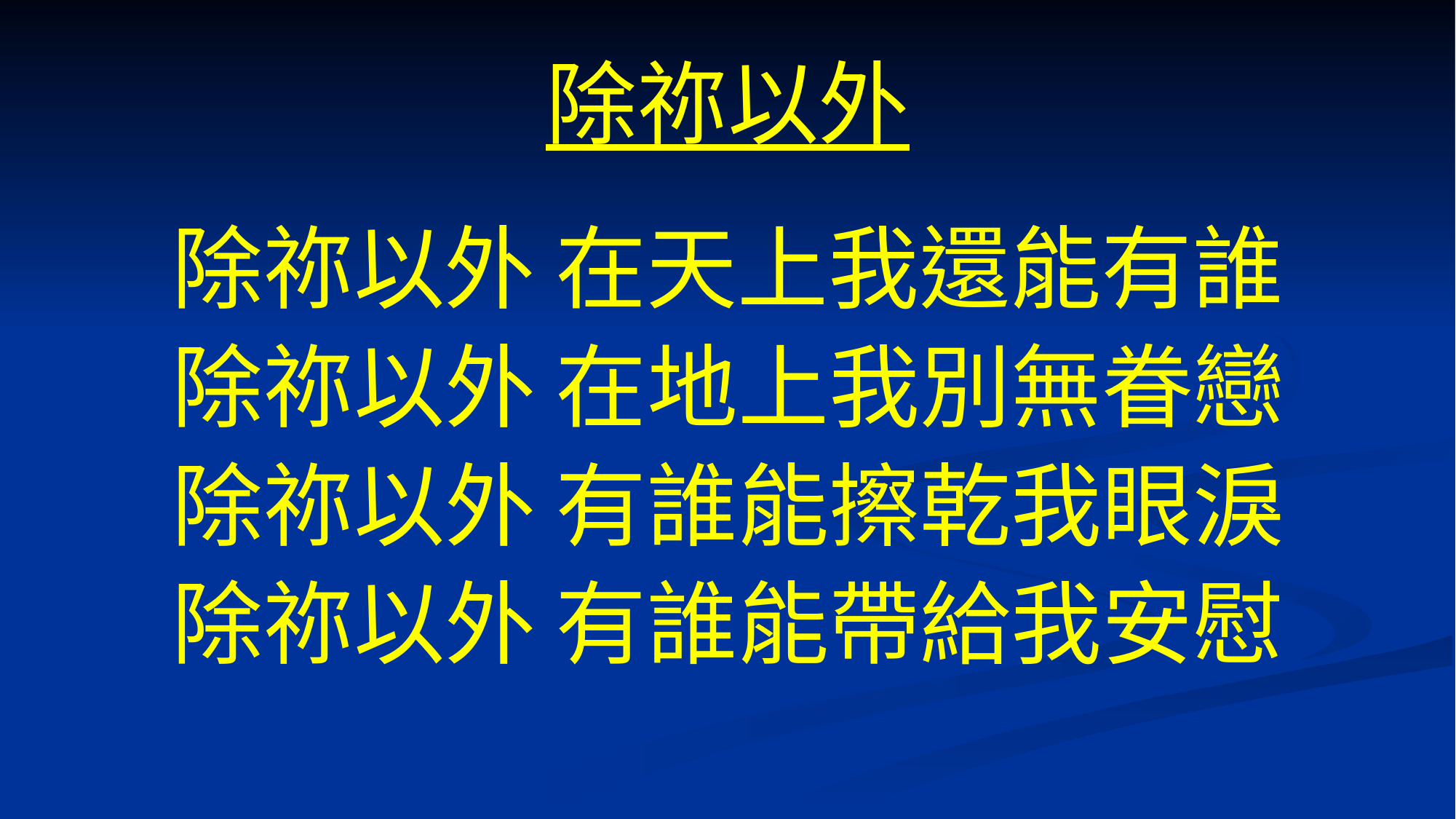

# 除祢以外
除祢以外 在天上我還能有誰
除祢以外 在地上我別無眷戀
除祢以外 有誰能擦乾我眼淚
除祢以外 有誰能帶給我安慰